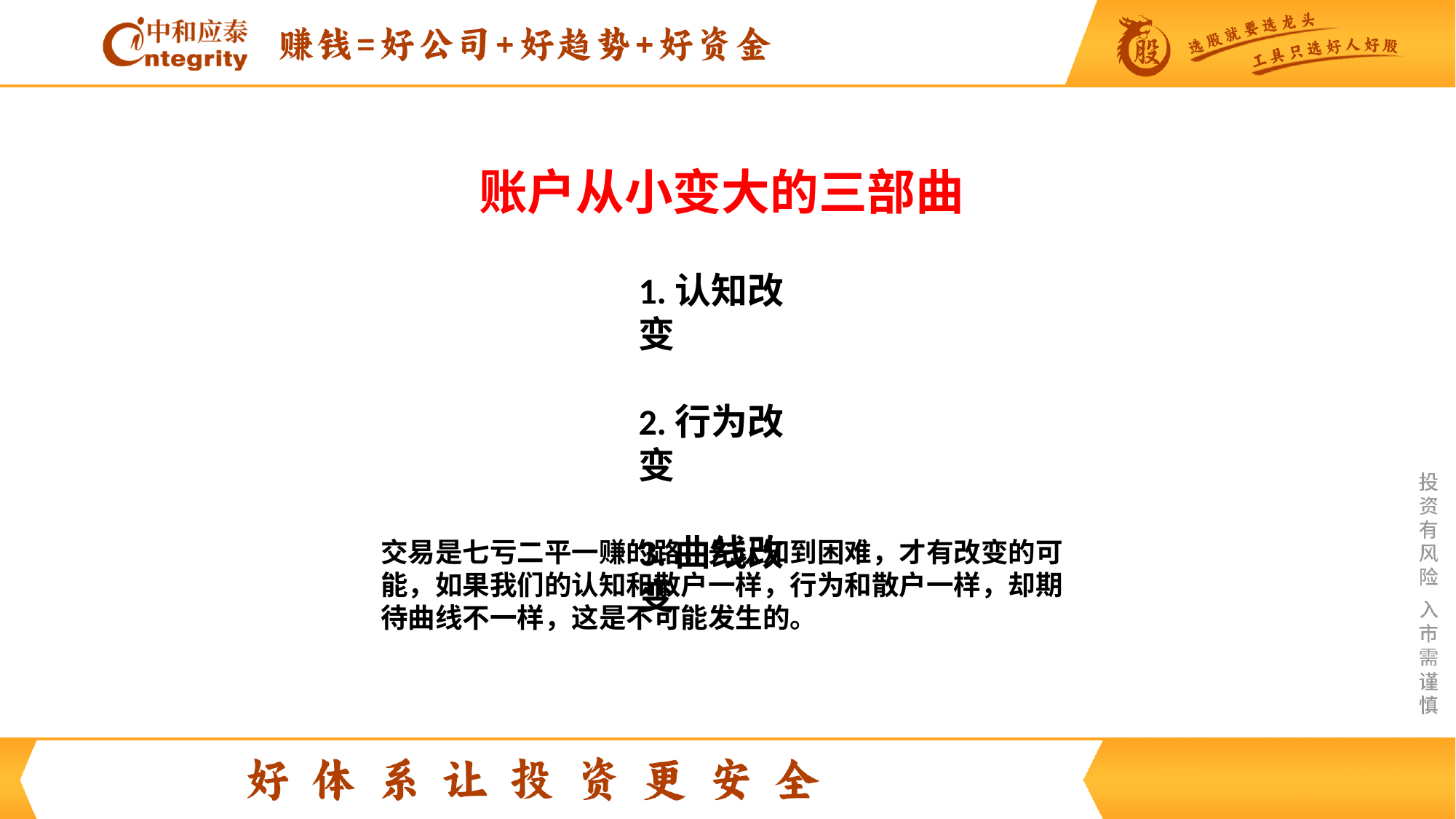

账户从小变大的三部曲
1.认知改变

2.行为改变

3.曲线改变
交易是七亏二平一赚的路，先认知到困难，才有改变的可能，如果我们的认知和散户一样，行为和散户一样，却期待曲线不一样，这是不可能发生的。
1